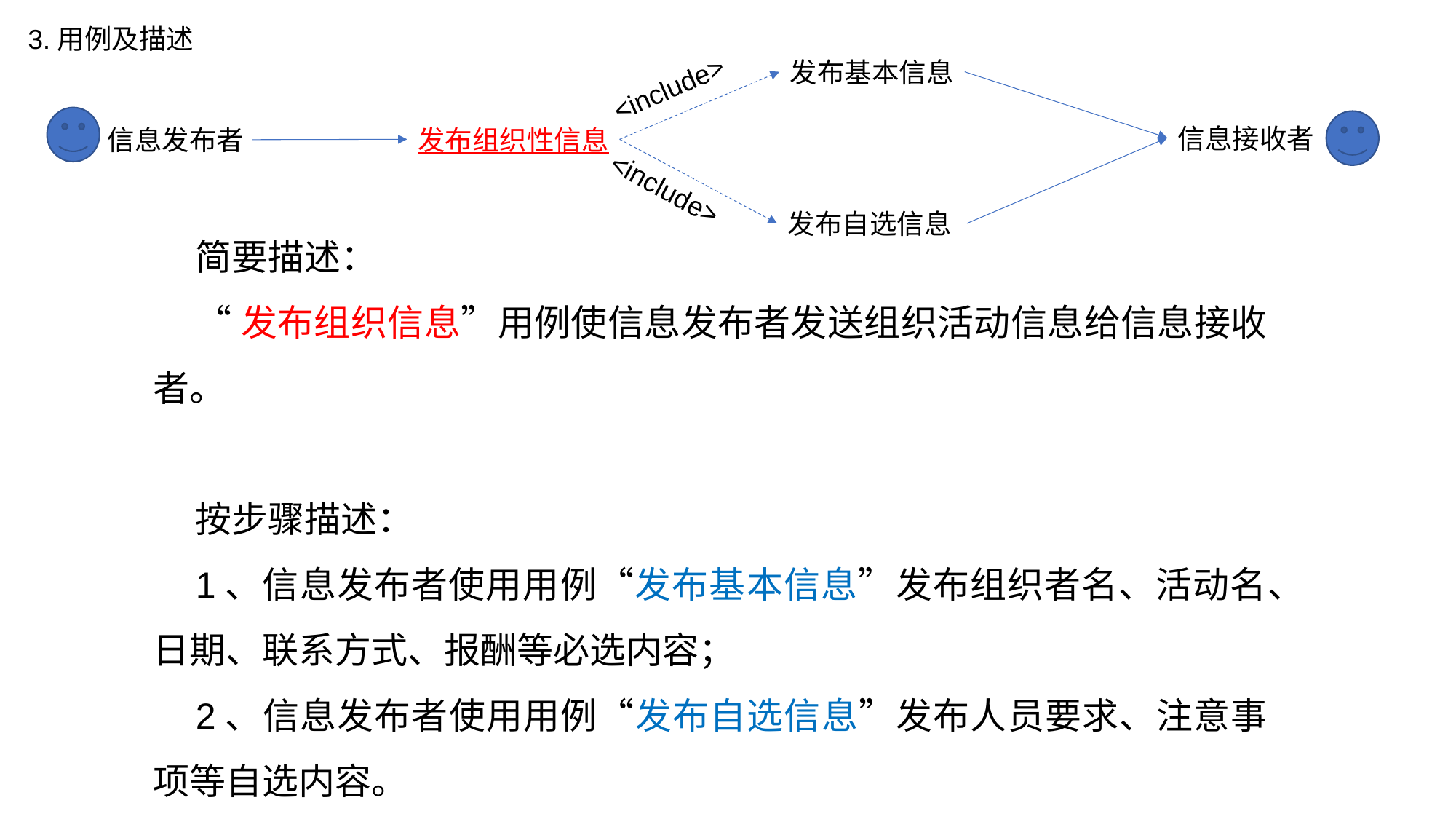

3.用例及描述
发布基本信息
<include>
信息接收者
发布组织性信息
信息发布者
发布自选信息

<include>
简要描述：
“发布组织信息”用例使信息发布者发送组织活动信息给信息接收者。

按步骤描述：
1、信息发布者使用用例“发布基本信息”发布组织者名、活动名、日期、联系方式、报酬等必选内容；
2、信息发布者使用用例“发布自选信息”发布人员要求、注意事项等自选内容。